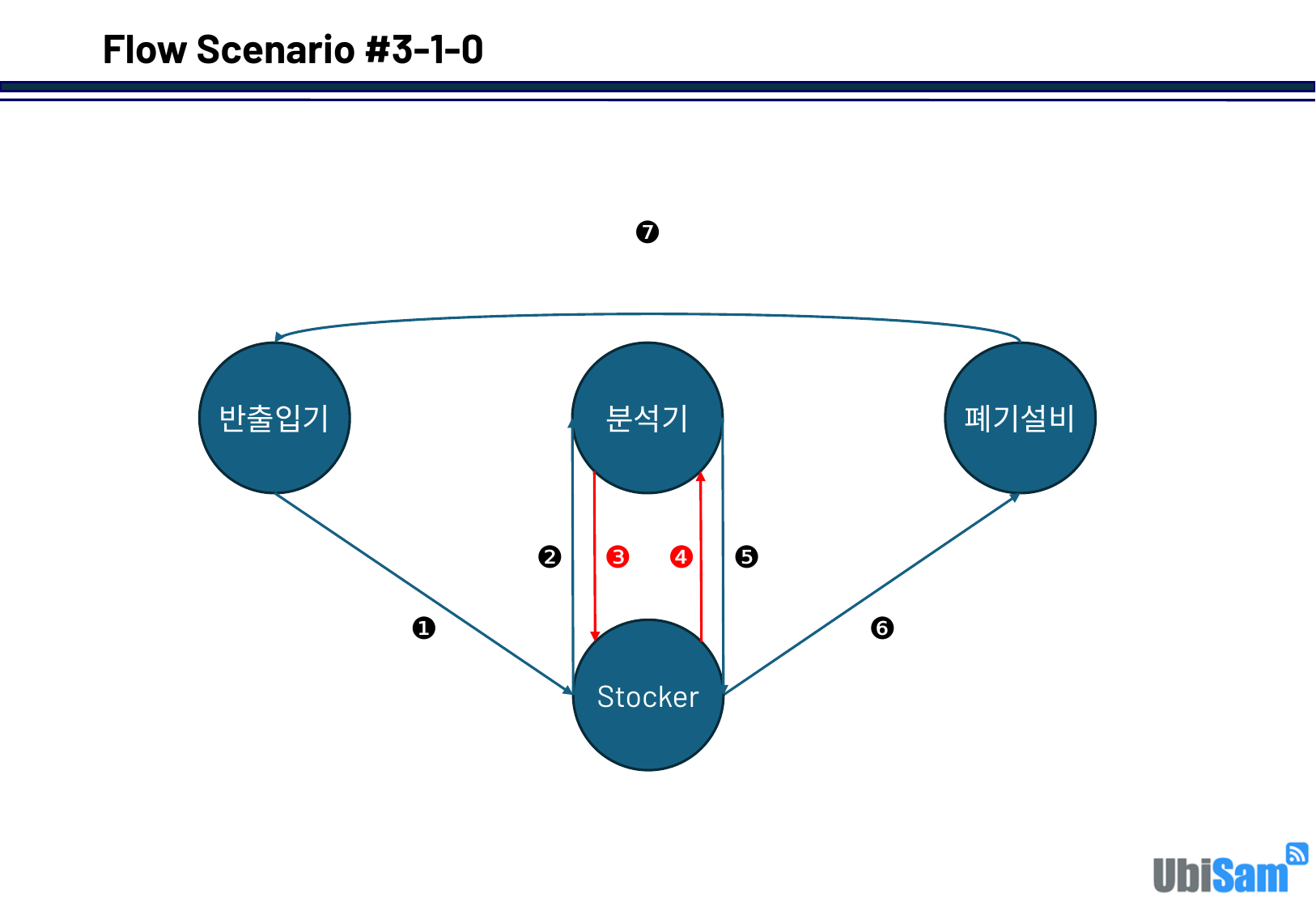

# Flow Scenario #3-1-0
❼
반출입기
분석기
폐기설비
❷
❸
❹
❺
❶
❻
Stocker